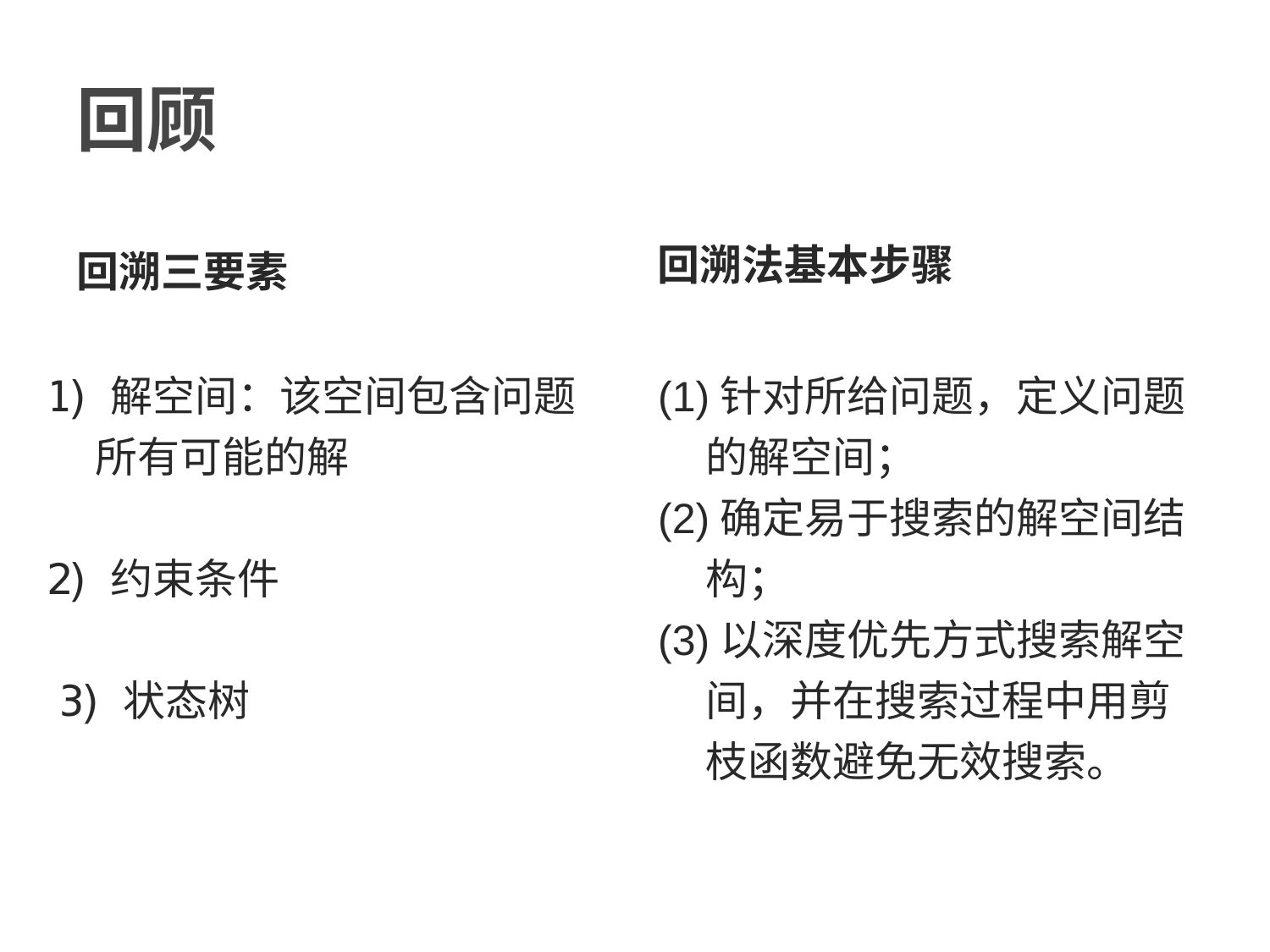

# 回顾
回溯法基本步骤
回溯三要素

1) 解空间：该空间包含问题所有可能的解

2) 约束条件

 3) 状态树

(1)针对所给问题，定义问题的解空间；
(2)确定易于搜索的解空间结构；
(3)以深度优先方式搜索解空间，并在搜索过程中用剪枝函数避免无效搜索。